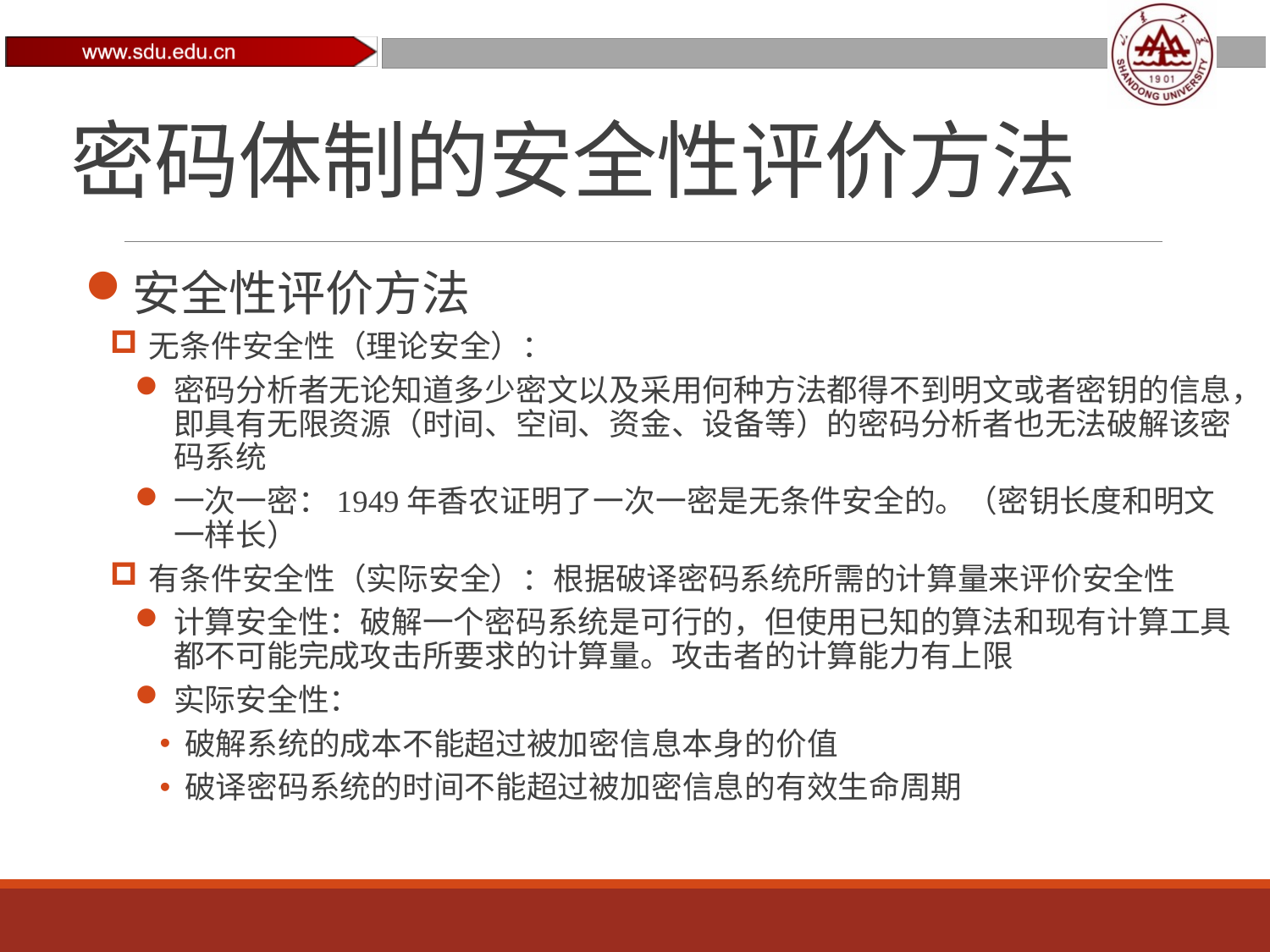

# 密码体制的安全性评价方法
安全性评价方法
无条件安全性（理论安全）：
密码分析者无论知道多少密文以及采用何种方法都得不到明文或者密钥的信息，即具有无限资源（时间、空间、资金、设备等）的密码分析者也无法破解该密码系统
一次一密：1949年香农证明了一次一密是无条件安全的。（密钥长度和明文一样长）
有条件安全性（实际安全）：根据破译密码系统所需的计算量来评价安全性
计算安全性：破解一个密码系统是可行的，但使用已知的算法和现有计算工具都不可能完成攻击所要求的计算量。攻击者的计算能力有上限
实际安全性：
破解系统的成本不能超过被加密信息本身的价值
破译密码系统的时间不能超过被加密信息的有效生命周期